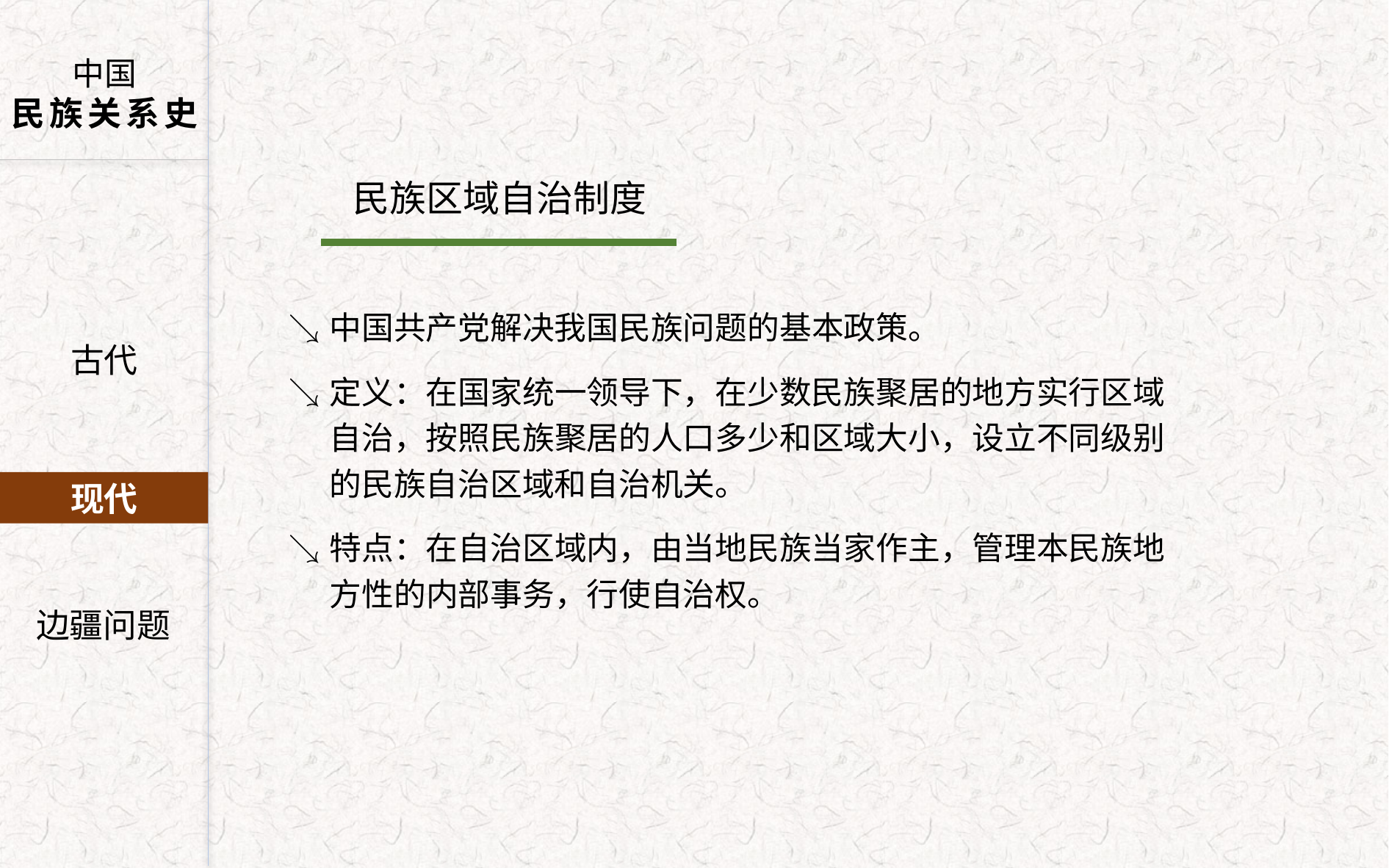

中国
民族关系史
   民族区域自治制度
中国共产党解决我国民族问题的基本政策。
定义：在国家统一领导下，在少数民族聚居的地方实行区域自治，按照民族聚居的人口多少和区域大小，设立不同级别的民族自治区域和自治机关。
特点：在自治区域内，由当地民族当家作主，管理本民族地方性的内部事务，行使自治权。
古代
现代
边疆问题